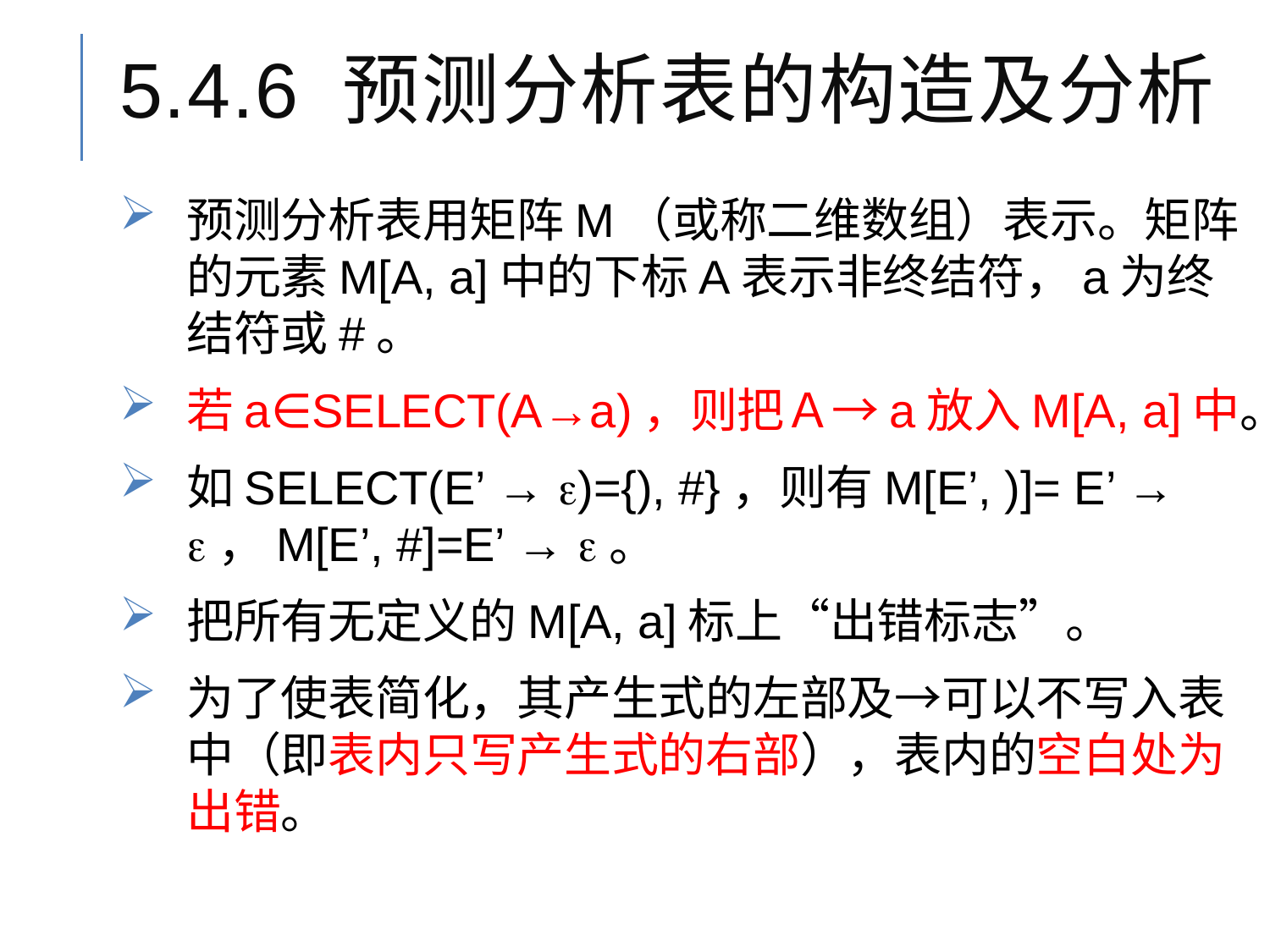

# 5.4.6 预测分析表的构造及分析
预测分析表用矩阵M（或称二维数组）表示。矩阵的元素M[A, a]中的下标A表示非终结符，a为终结符或#。
若a∈SELECT(A→a)，则把Ａ→a放入M[A, a]中。
如SELECT(E’ → ε)={), #}，则有M[E’, )]= E’ → ε，M[E’, #]=E’ → ε。
把所有无定义的M[A, a]标上“出错标志”。
为了使表简化，其产生式的左部及→可以不写入表中（即表内只写产生式的右部），表内的空白处为出错。
57